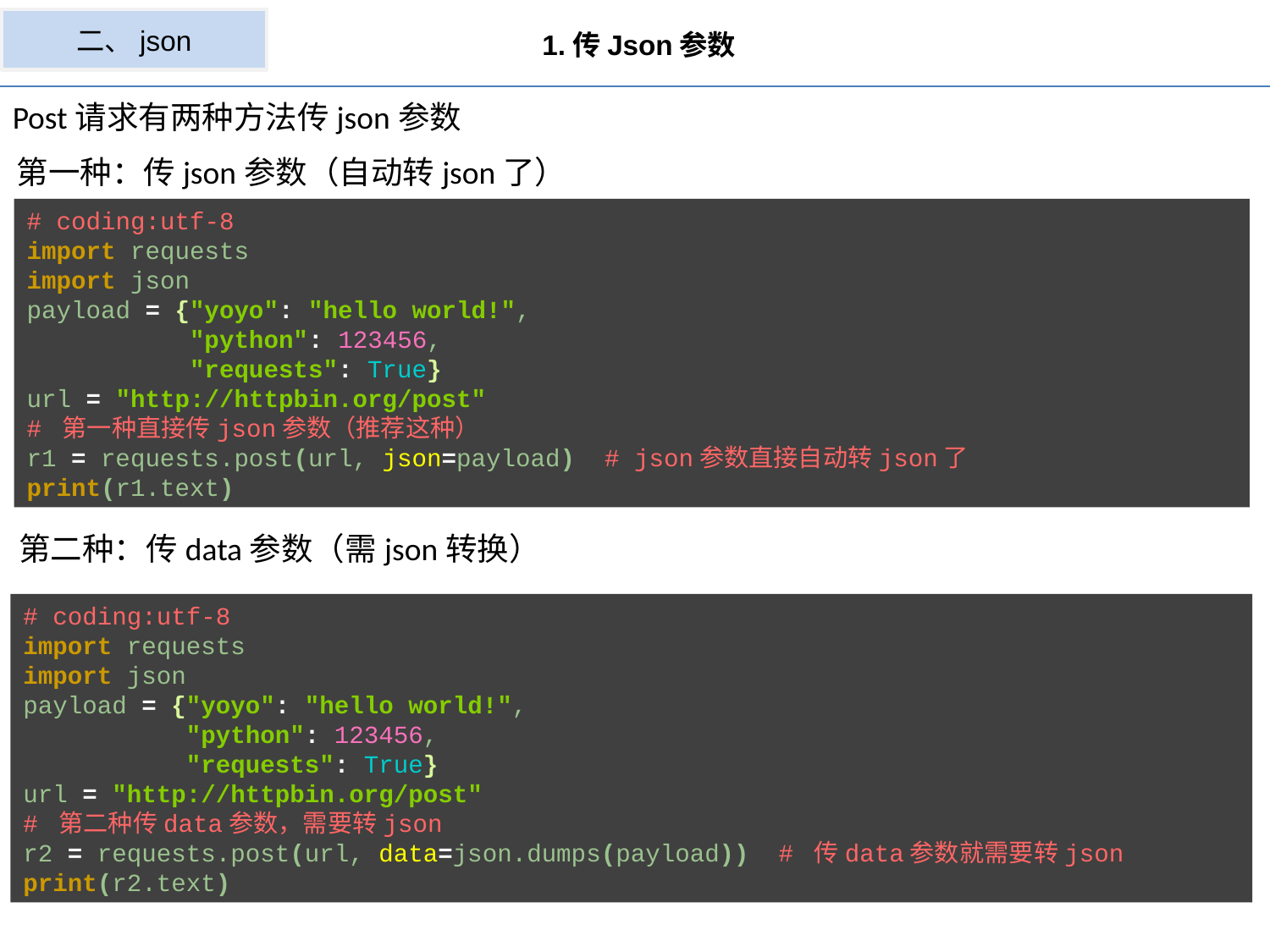

二、json
1.传Json参数
Post请求有两种方法传json参数
第一种：传json参数（自动转json了）
# coding:utf-8 import requests import json payload = {"yoyo": "hello world!", "python": 123456, "requests": True} url = "http://httpbin.org/post" # 第一种直接传json参数（推荐这种） r1 = requests.post(url, json=payload)  # json参数直接自动转json了 print(r1.text)
第二种：传data参数（需json转换）
# coding:utf-8 import requests import json payload = {"yoyo": "hello world!", "python": 123456, "requests": True} url = "http://httpbin.org/post" # 第二种传data参数，需要转json r2 = requests.post(url, data=json.dumps(payload))  # 传data参数就需要转json print(r2.text)